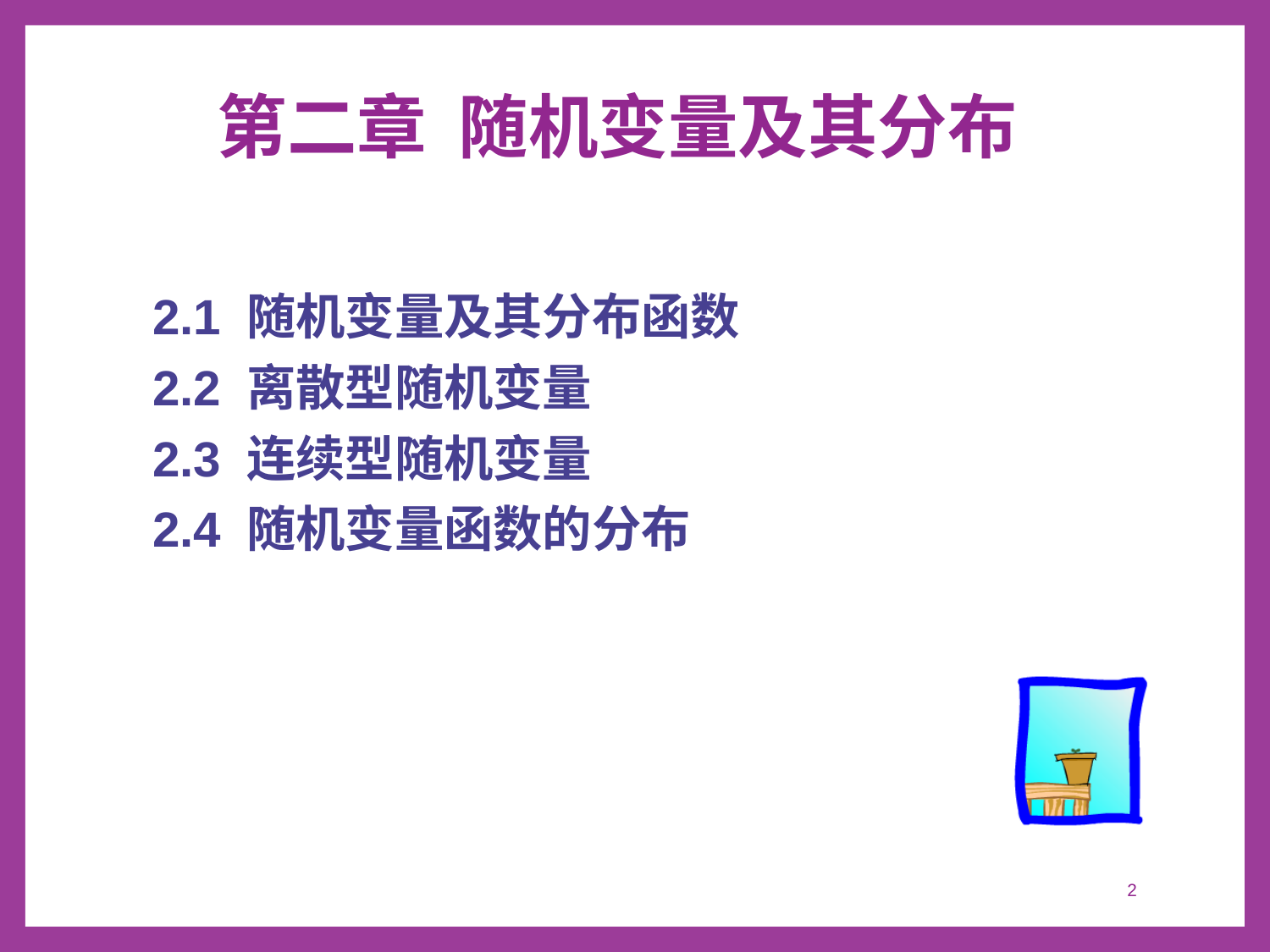

# 第二章  随机变量及其分布
2.1 随机变量及其分布函数
2.2 离散型随机变量
2.3 连续型随机变量
2.4 随机变量函数的分布

2